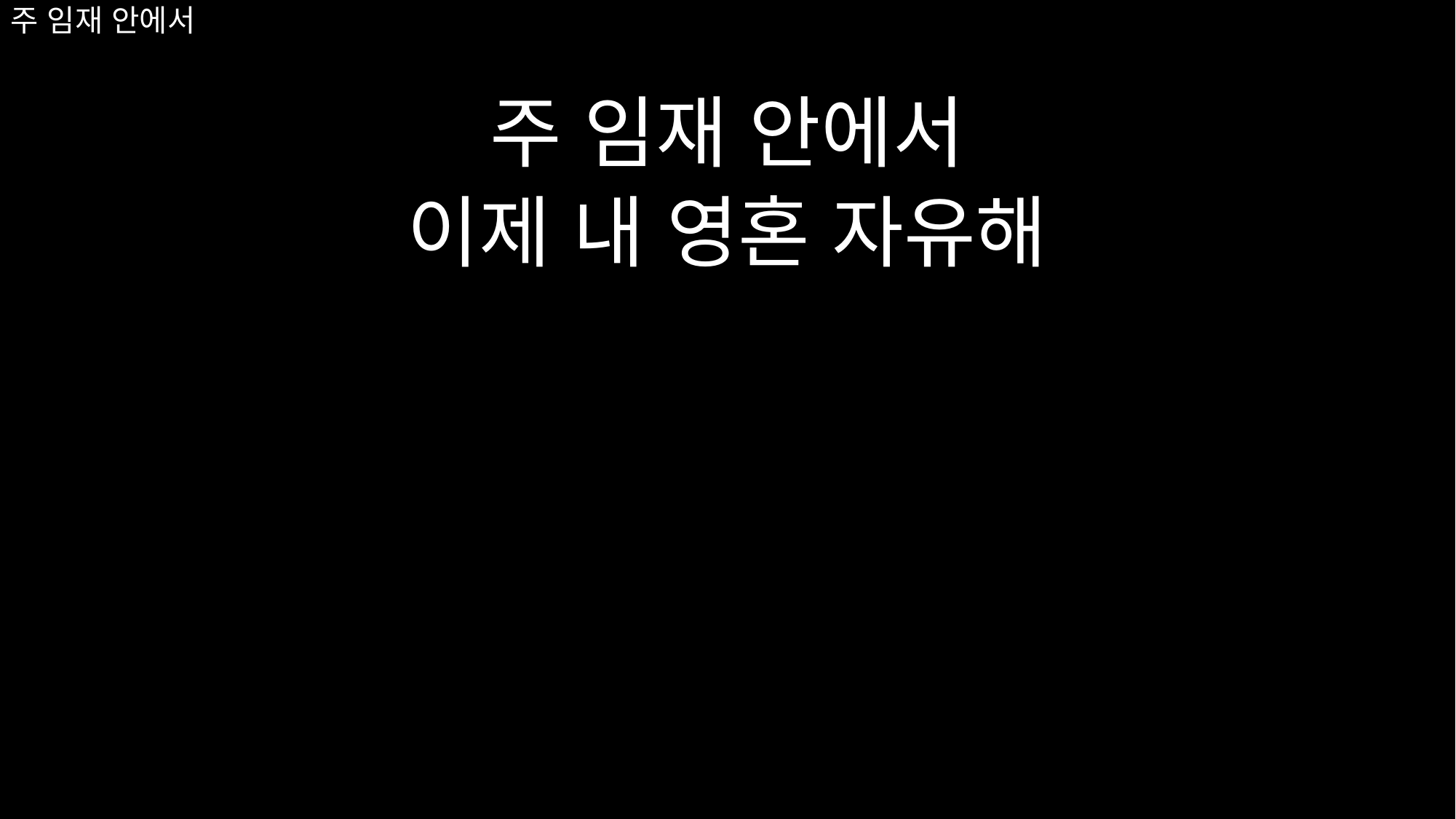

# 주 임재 안에서
주 임재 안에서
이제 내 영혼 자유해